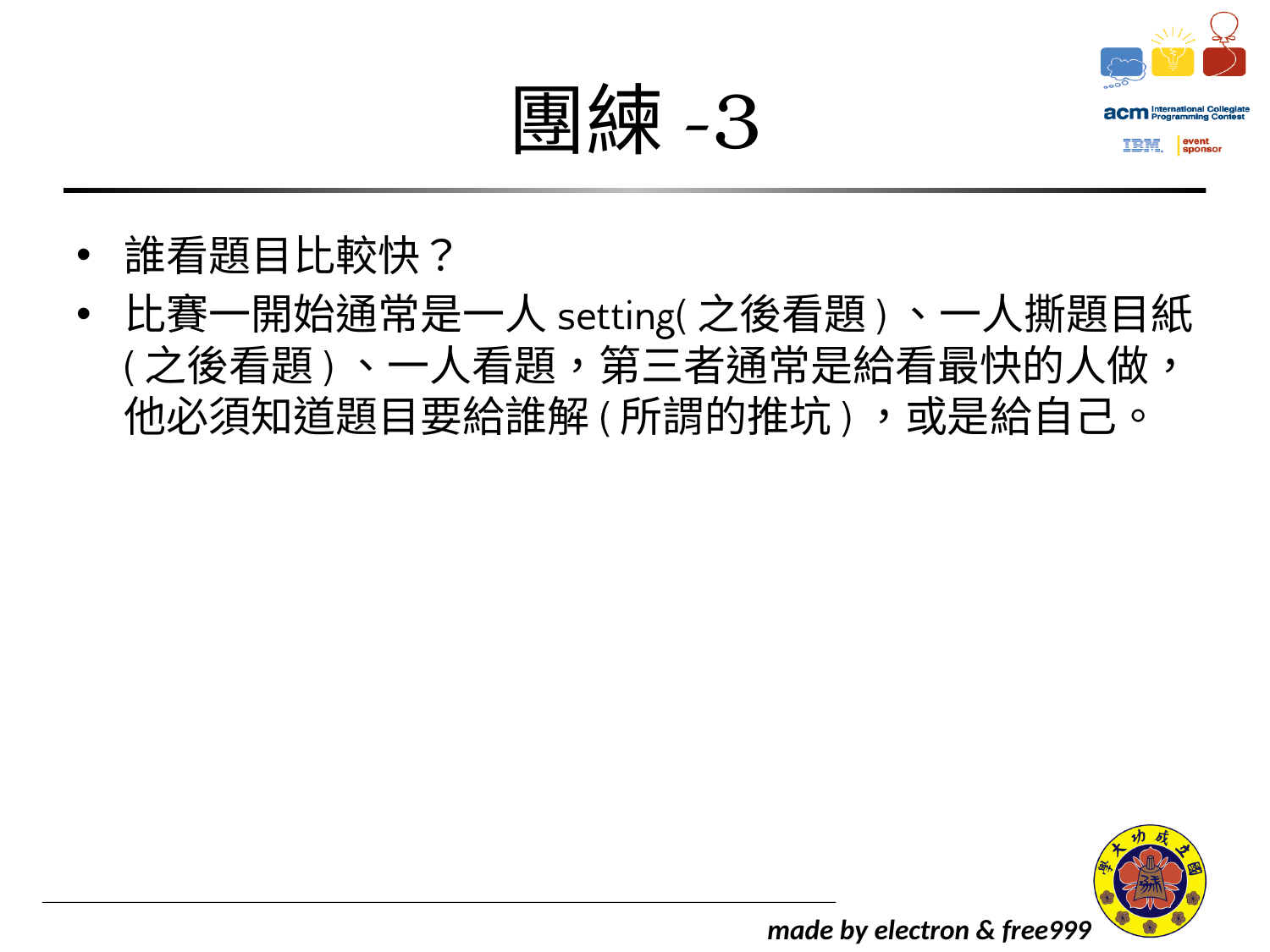

# 團練-3
誰看題目比較快？
比賽一開始通常是一人setting(之後看題)、一人撕題目紙(之後看題)、一人看題，第三者通常是給看最快的人做，他必須知道題目要給誰解(所謂的推坑)，或是給自己。